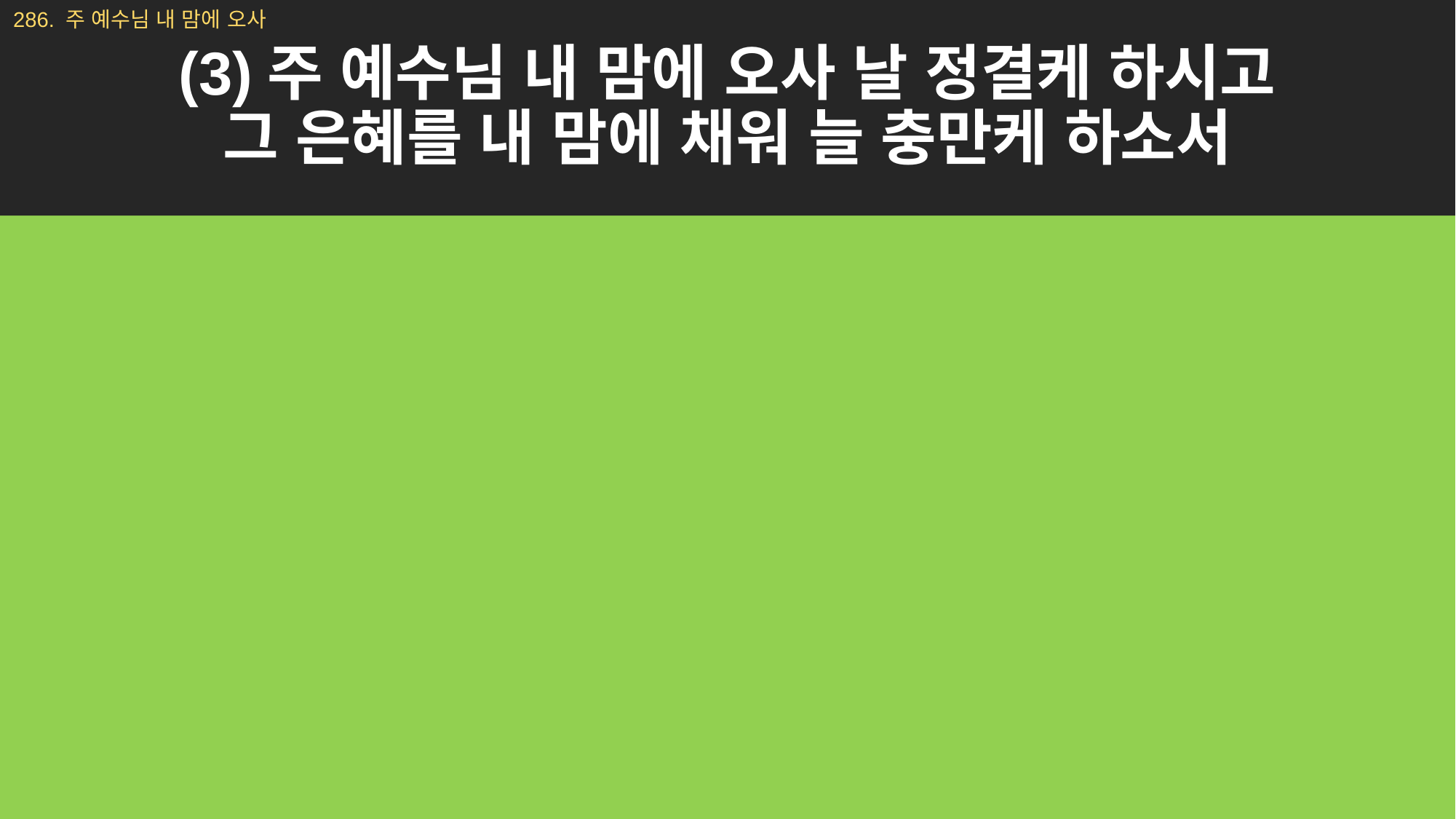

# (3)주 예수님 내 맘에 오사 날 정결케 하시고 그 은혜를 내 맘에 채워 늘 충만케 하소서
286. 주 예수님 내 맘에 오사